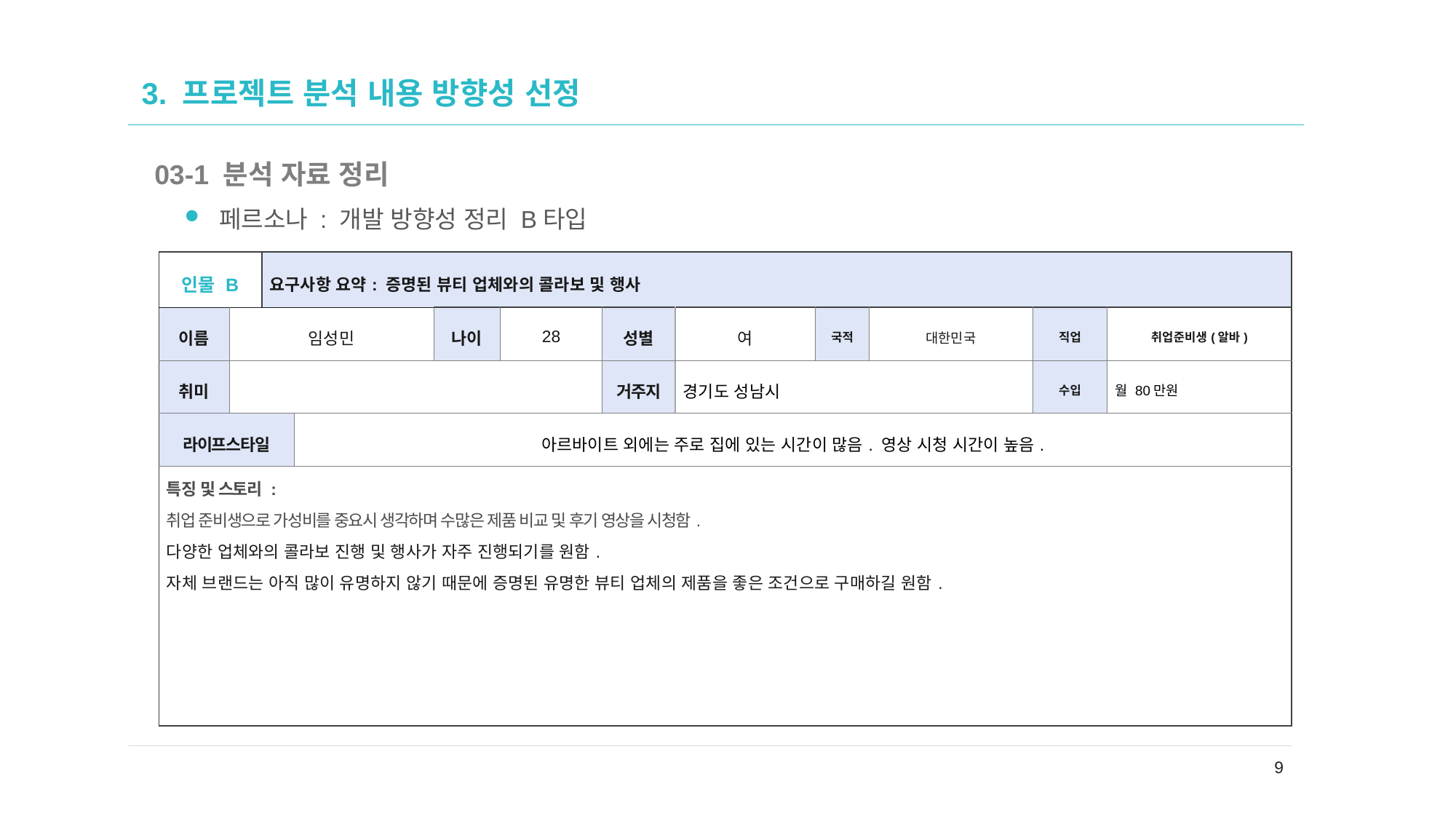

02
# 3. 프로젝트 분석 내용 방향성 선정
03-1 분석 자료 정리
페르소나 : 개발 방향성 정리 B타입
| 인물 B |  | 요구사항 요약: 증명된 뷰티 업체와의 콜라보 및 행사 |  |  |  |  |  |  |  |  |  |
| --- | --- | --- | --- | --- | --- | --- | --- | --- | --- | --- | --- |
| 이름 | 임성민 |  |  | 나이 | 28 | 성별 | 여 | 국적 | 대한민국 | 직업 | 취업준비생(알바) |
| 취미 |  |  |  |  |  | 거주지 | 경기도 성남시 |  |  | 수입 | 월 80만원 |
| 라이프스타일 |  |  | 아르바이트 외에는 주로 집에 있는 시간이 많음. 영상 시청 시간이 높음. |  |  |  |  |  |  |  |  |
| 특징 및 스토리 : 취업 준비생으로 가성비를 중요시 생각하며 수많은 제품 비교 및 후기 영상을 시청함. 다양한 업체와의 콜라보 진행 및 행사가 자주 진행되기를 원함. 자체 브랜드는 아직 많이 유명하지 않기 때문에 증명된 유명한 뷰티 업체의 제품을 좋은 조건으로 구매하길 원함. |  |  |  |  |  |  |  |  |  |  |  |
9